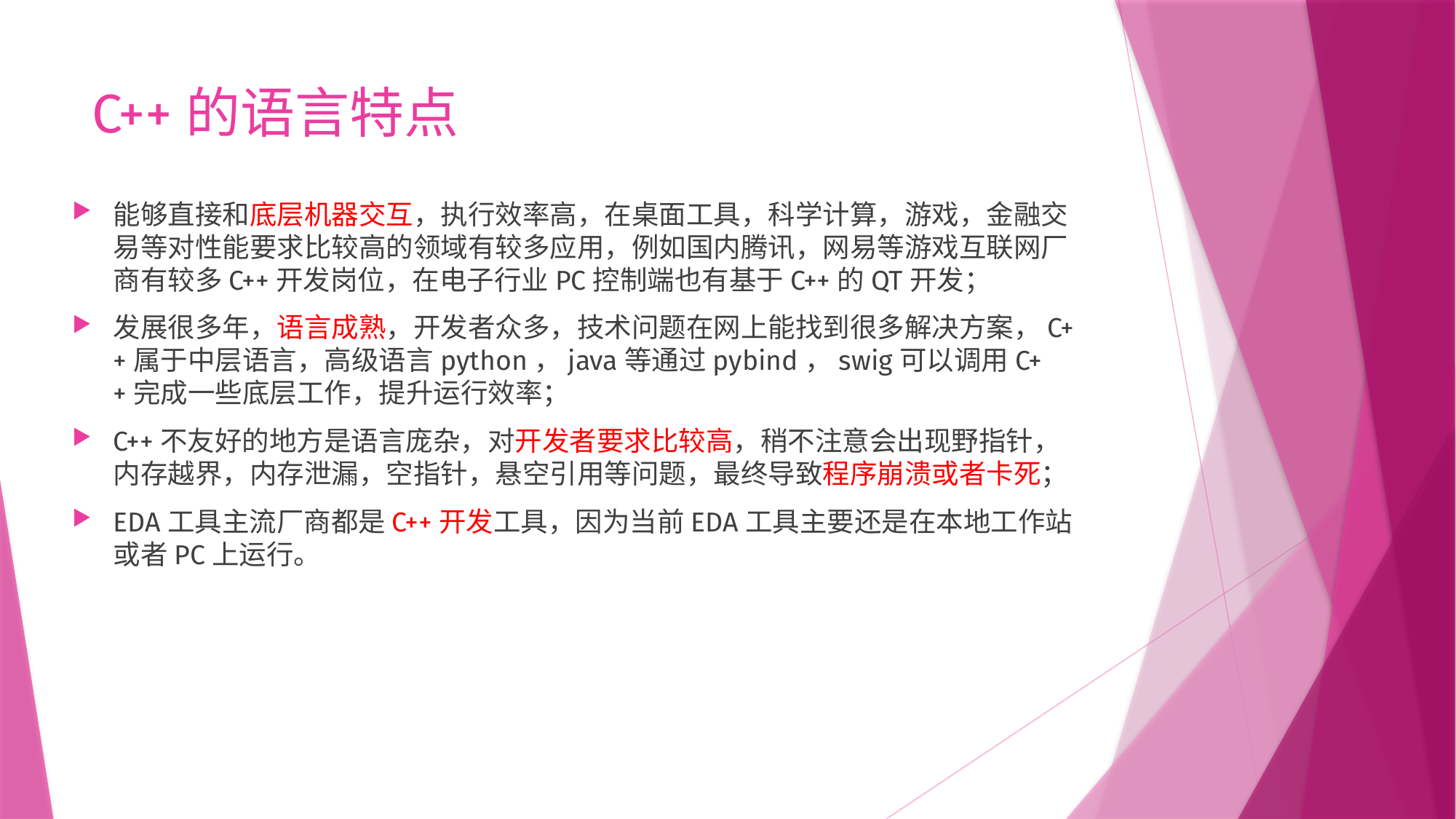

# C++的语言特点
能够直接和底层机器交互，执行效率高，在桌面工具，科学计算，游戏，金融交易等对性能要求比较高的领域有较多应用，例如国内腾讯，网易等游戏互联网厂商有较多C++开发岗位，在电子行业PC控制端也有基于C++的QT开发；
发展很多年，语言成熟，开发者众多，技术问题在网上能找到很多解决方案，C++属于中层语言，高级语言python，java等通过pybind，swig可以调用C++完成一些底层工作，提升运行效率；
C++不友好的地方是语言庞杂，对开发者要求比较高，稍不注意会出现野指针，内存越界，内存泄漏，空指针，悬空引用等问题，最终导致程序崩溃或者卡死；
EDA工具主流厂商都是C++开发工具，因为当前EDA工具主要还是在本地工作站或者PC上运行。